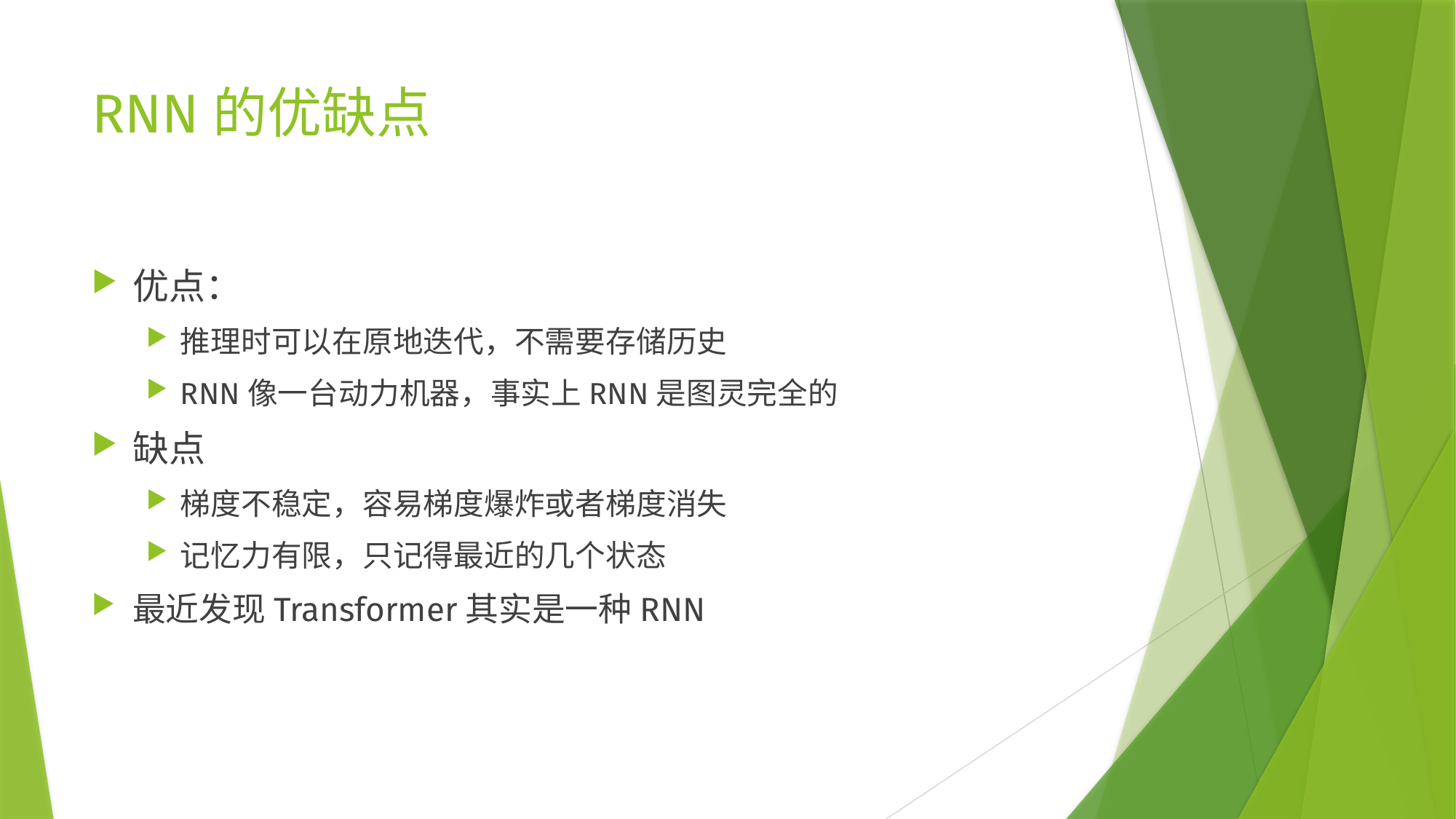

# RNN的优缺点
优点：
推理时可以在原地迭代，不需要存储历史
RNN像一台动力机器，事实上RNN是图灵完全的
缺点
梯度不稳定，容易梯度爆炸或者梯度消失
记忆力有限，只记得最近的几个状态
最近发现Transformer其实是一种RNN